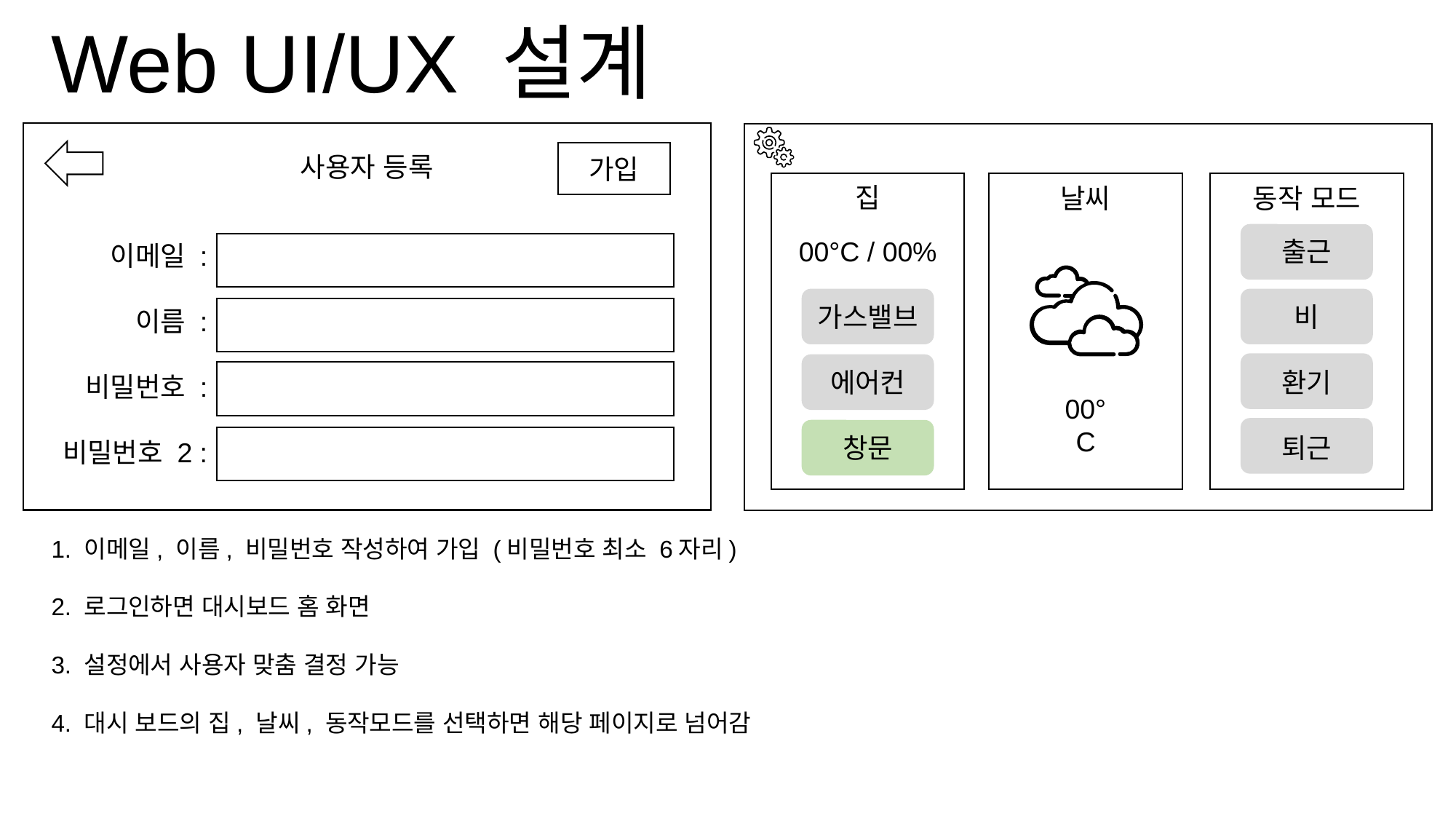

Web UI/UX 설계

가입
사용자 등록

집
날씨
동작 모드

00°C / 00%

가스밸브

에어컨

창문
출근

비

환기

퇴근

이메일 :

이름 :

비밀번호 :

비밀번호 2 :

00°C

1. 이메일, 이름, 비밀번호 작성하여 가입 (비밀번호 최소 6자리)

2. 로그인하면 대시보드 홈 화면

3. 설정에서 사용자 맞춤 결정 가능

4. 대시 보드의 집, 날씨, 동작모드를 선택하면 해당 페이지로 넘어감